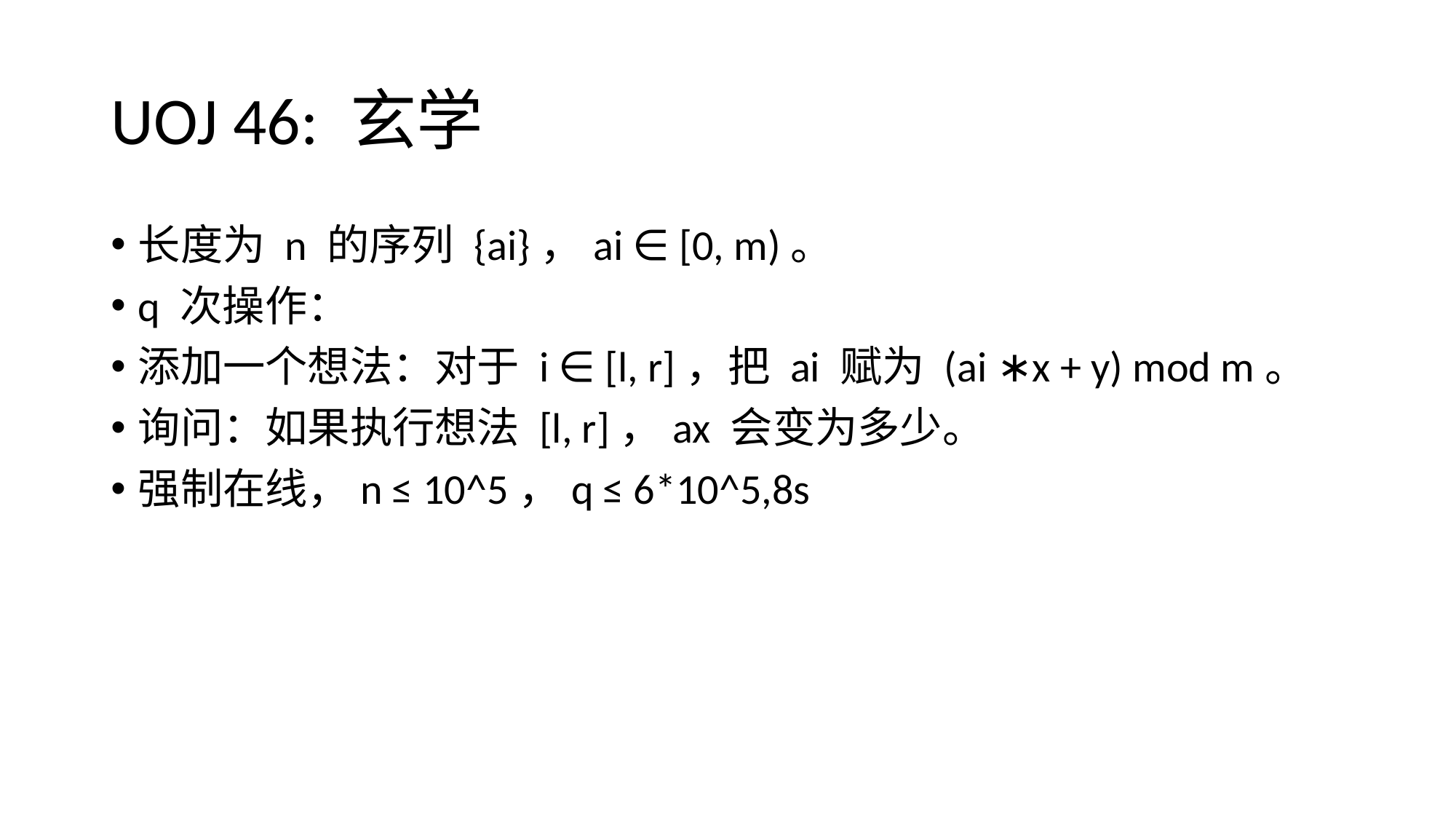

# UOJ 46: 玄学
长度为 n 的序列 {ai}，ai ∈ [0, m)。
q 次操作：
添加一个想法：对于 i ∈ [l, r]，把 ai 赋为 (ai ∗x + y) mod m。
询问：如果执行想法 [l, r]，ax 会变为多少。
强制在线，n ≤ 10^5，q ≤ 6*10^5,8s